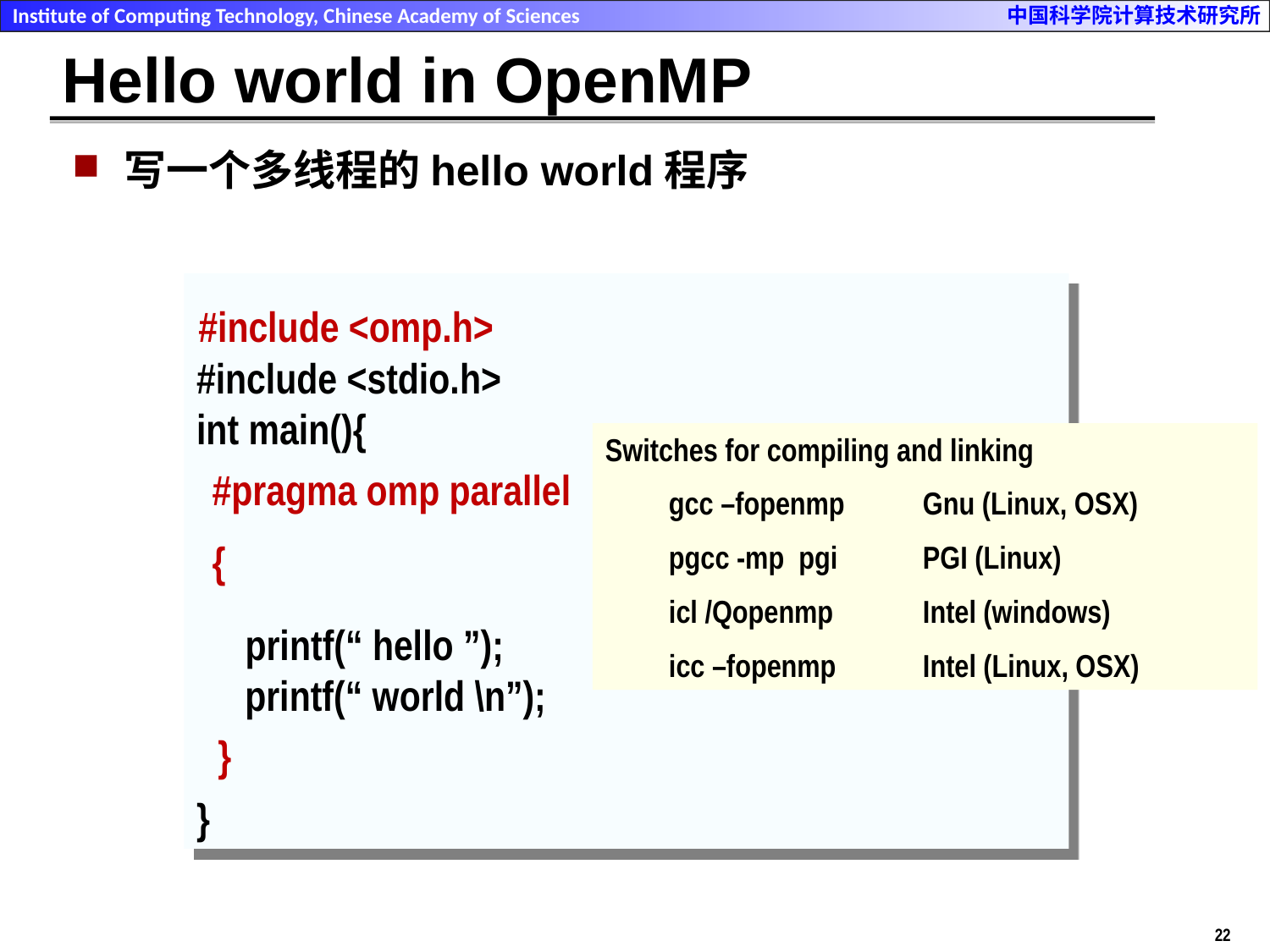

# Hello world in OpenMP
写一个多线程的hello world程序

#include <stdio.h>
int main(){

     printf(“ hello ”);
     printf(“ world \n”);
}
#include <omp.h>
#pragma omp parallel
{
}
Switches for compiling and linking
gcc –fopenmp	Gnu (Linux, OSX)
pgcc -mp  pgi	PGI (Linux)
icl /Qopenmp  	Intel (windows)
icc –fopenmp  	Intel (Linux, OSX)